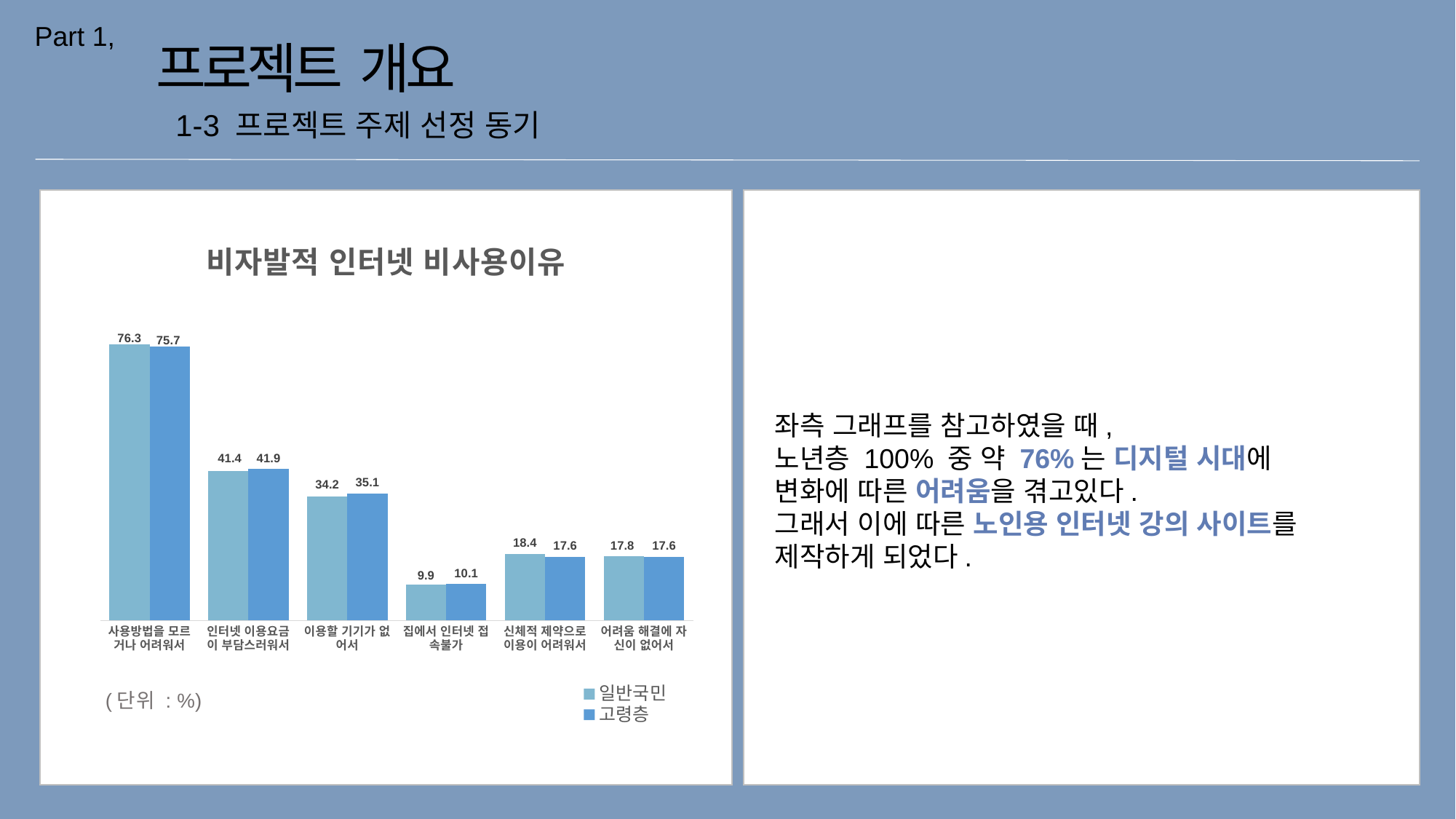

Part 1,
프로젝트  개요
1-3 프로젝트 주제 선정 동기

### Chart: 비자발적 인터넷 비사용이유

| Category | 일반국민 | 고령층 |
|---|---|---|
| 사용방법을 모르거나 어려워서 | 76.3 | 75.7 |
| 인터넷 이용요금이 부담스러워서 | 41.4 | 41.9 |
| 이용할 기기가 없어서 | 34.2 | 35.1 |
| 집에서 인터넷 접속불가 | 9.9 | 10.1 |
| 신체적 제약으로 이용이 어려워서 | 18.4 | 17.6 |
| 어려움 해결에 자신이 없어서 | 17.8 | 17.6 |
좌측 그래프를 참고하였을 때,
노년층 100% 중 약 76%는 디지털 시대에
변화에 따른 어려움을 겪고있다.
그래서 이에 따른 노인용 인터넷 강의 사이트를 제작하게 되었다.